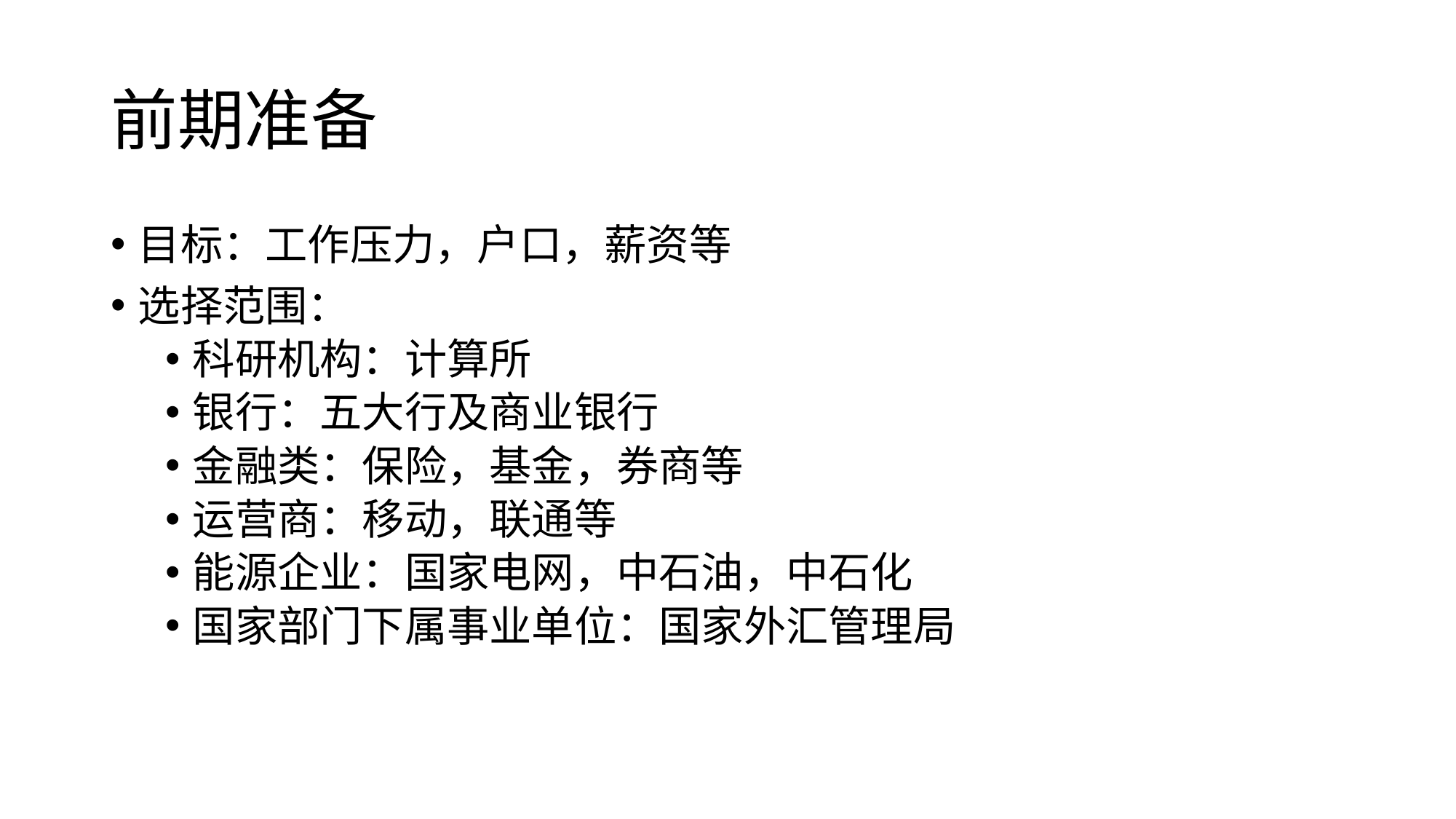

# 前期准备
目标：工作压力，户口，薪资等
选择范围：
科研机构：计算所
银行：五大行及商业银行
金融类：保险，基金，券商等
运营商：移动，联通等
能源企业：国家电网，中石油，中石化
国家部门下属事业单位：国家外汇管理局